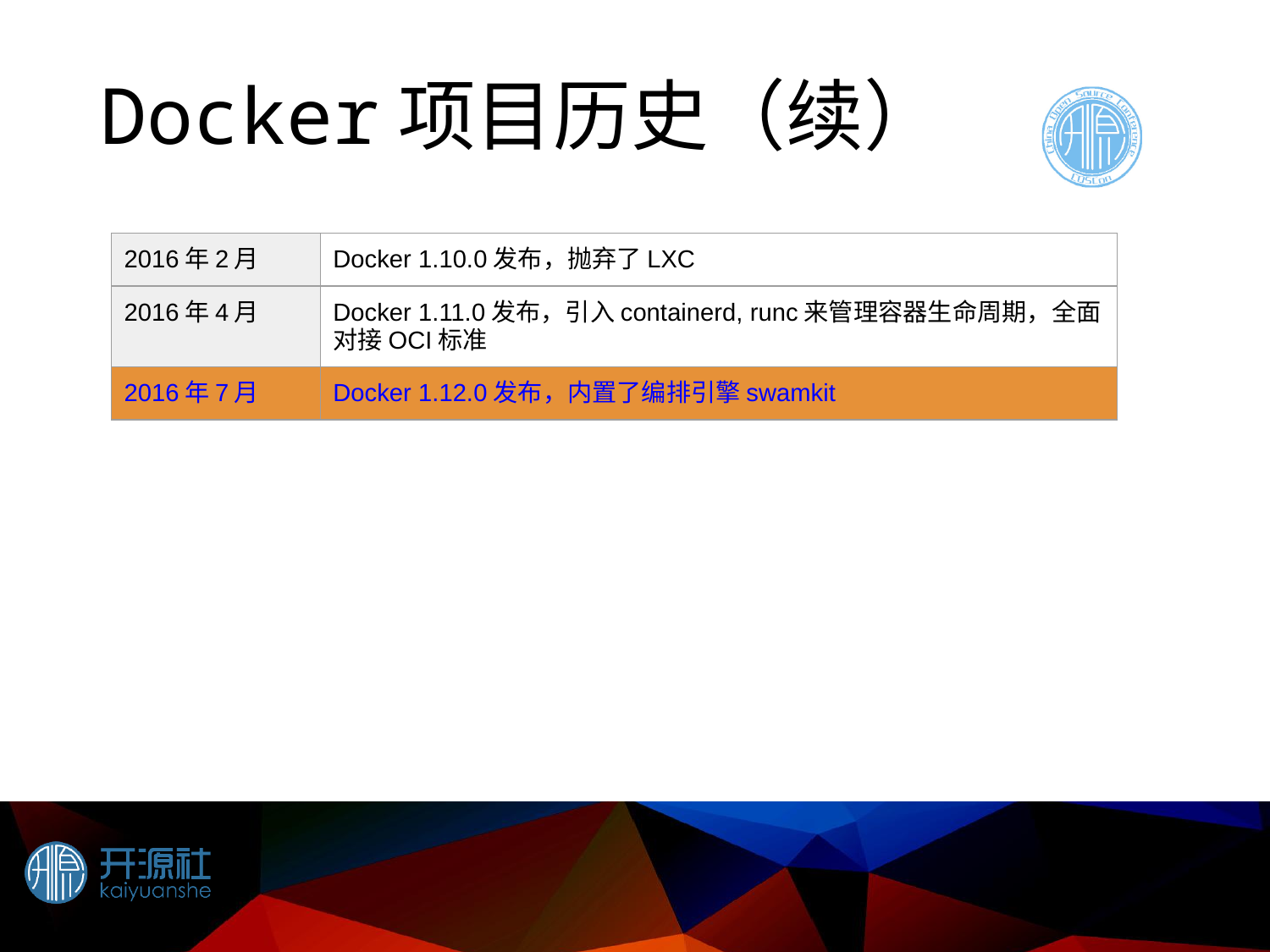

# Docker项目历史（续）
| 2016年2月 | Docker 1.10.0发布，抛弃了LXC |
| --- | --- |
| 2016年4月 | Docker 1.11.0发布，引入containerd, runc来管理容器生命周期，全面对接OCI标准 |
| 2016年7月 | Docker 1.12.0发布，内置了编排引擎swamkit |